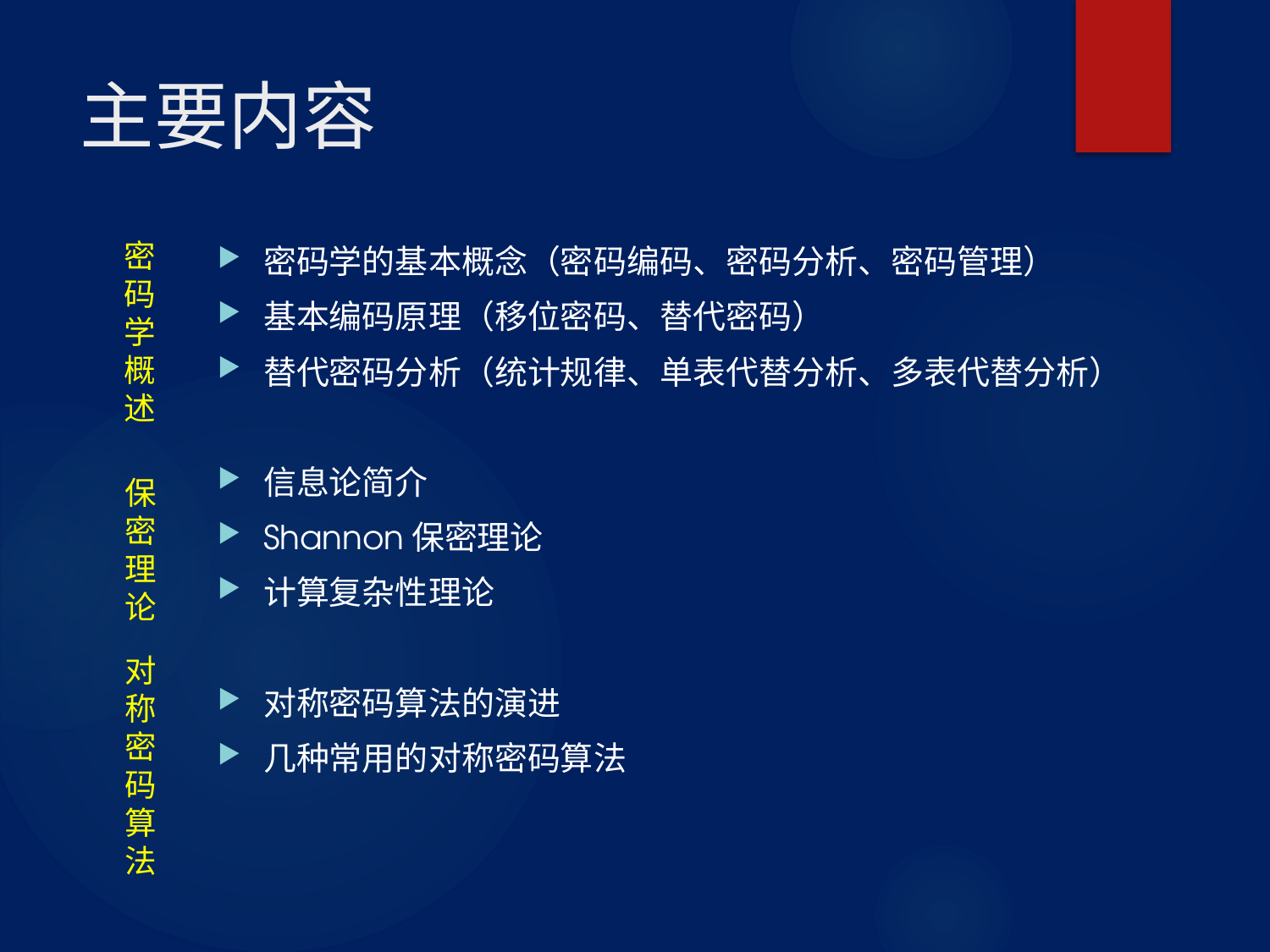

# 主要内容
密码学概述
密码学的基本概念（密码编码、密码分析、密码管理）
基本编码原理（移位密码、替代密码）
替代密码分析（统计规律、单表代替分析、多表代替分析）

信息论简介
Shannon保密理论
计算复杂性理论

对称密码算法的演进
几种常用的对称密码算法
保密理论
对称密码算法